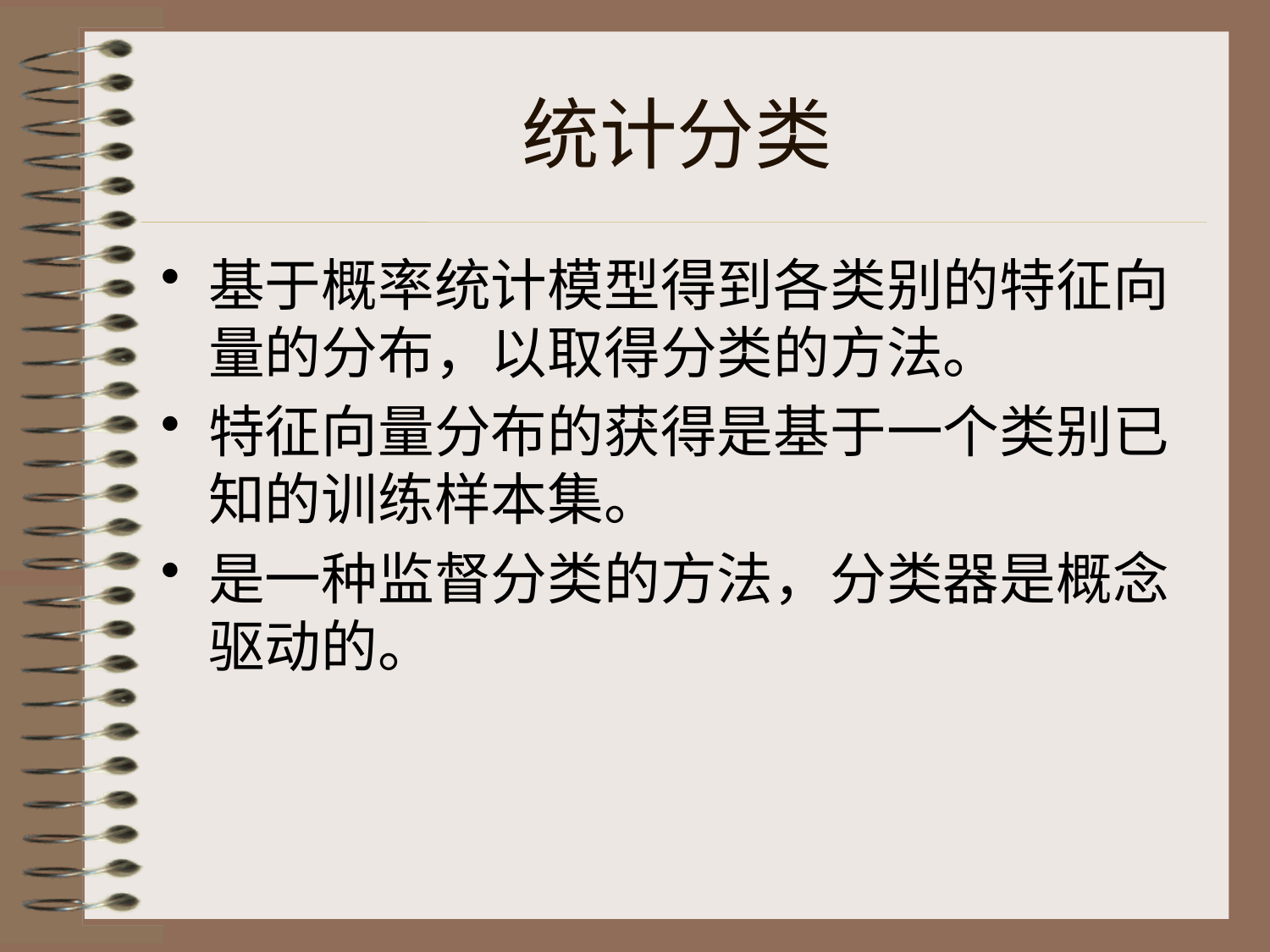

# 统计分类
基于概率统计模型得到各类别的特征向量的分布，以取得分类的方法。
特征向量分布的获得是基于一个类别已知的训练样本集。
是一种监督分类的方法，分类器是概念驱动的。